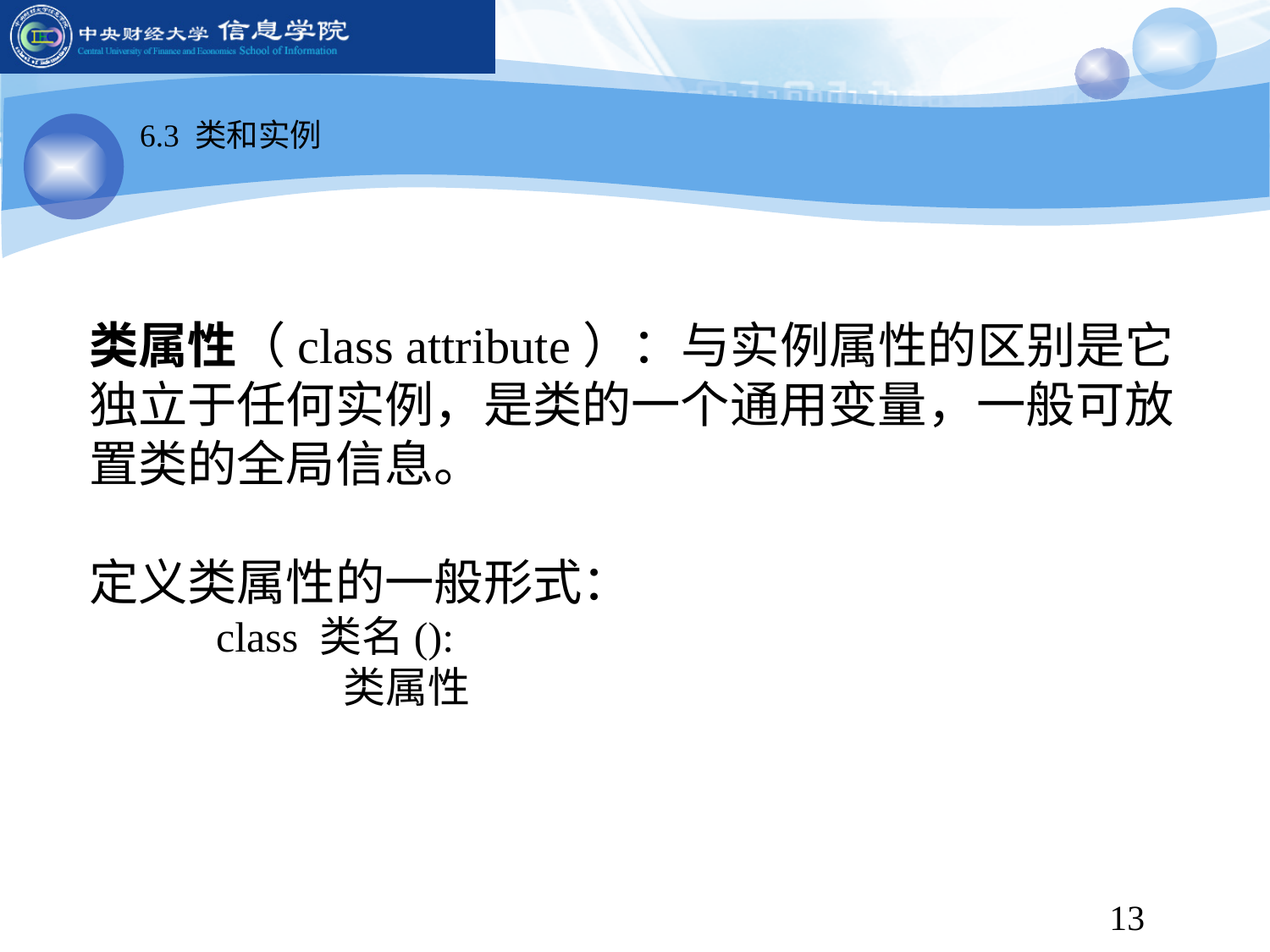

6.3 类和实例
类属性（class attribute）：与实例属性的区别是它独立于任何实例，是类的一个通用变量，一般可放置类的全局信息。

定义类属性的一般形式：
	class 类名():
		类属性